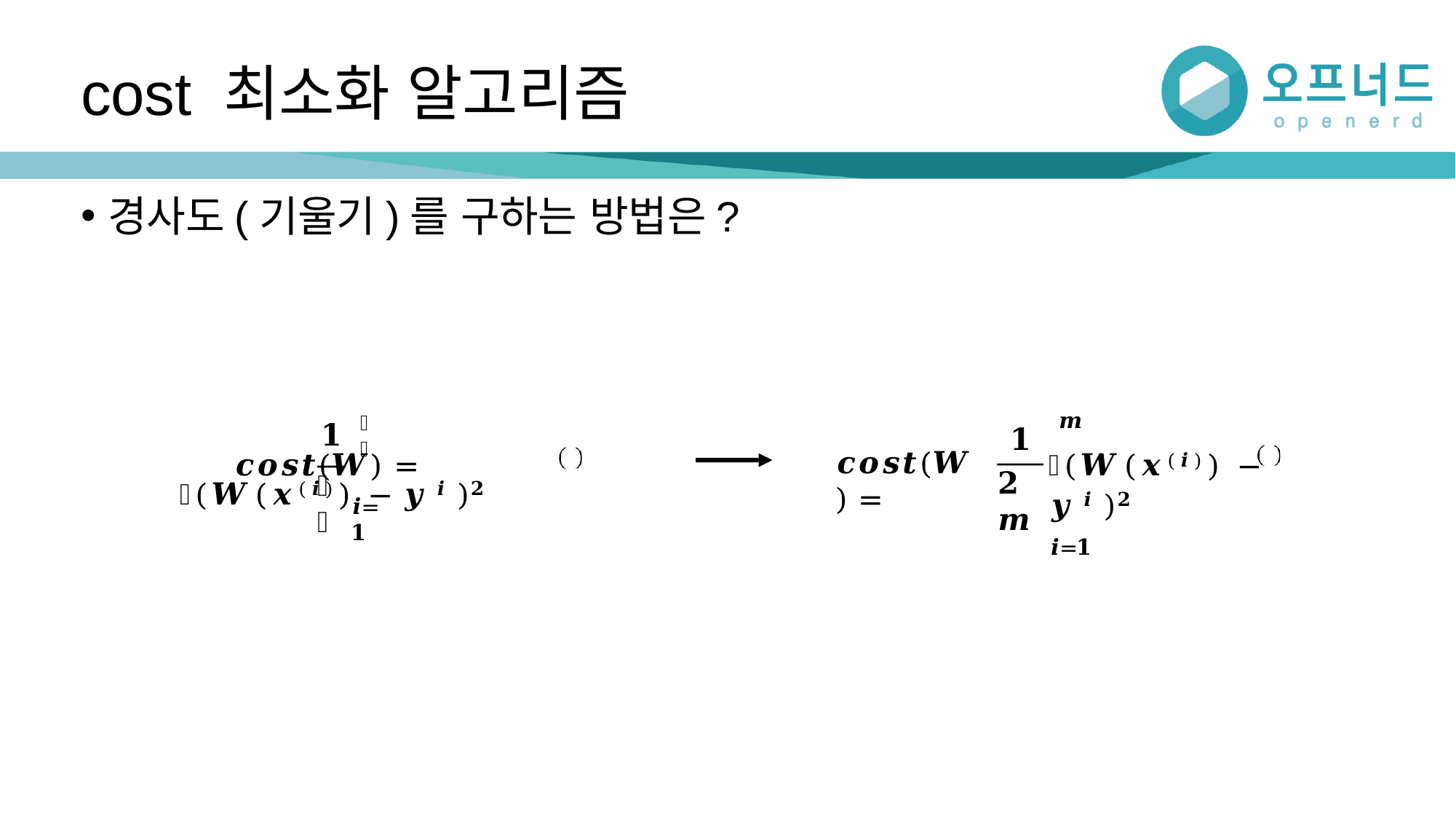

# cost 최소화 알고리즘
경사도(기울기)를 구하는 방법은?
𝒎
෍(𝑾(𝒙(𝒊)) − 𝒚 𝒊  )𝟐
𝒊=𝟏
𝒎
𝟏
𝟏
𝒄𝒐𝒔𝒕(𝑾) =	෍(𝑾(𝒙(𝒊)) − 𝒚 𝒊  )𝟐
𝒄𝒐𝒔𝒕(𝑾) =

𝟐𝒎

𝒎

𝒊=𝟏